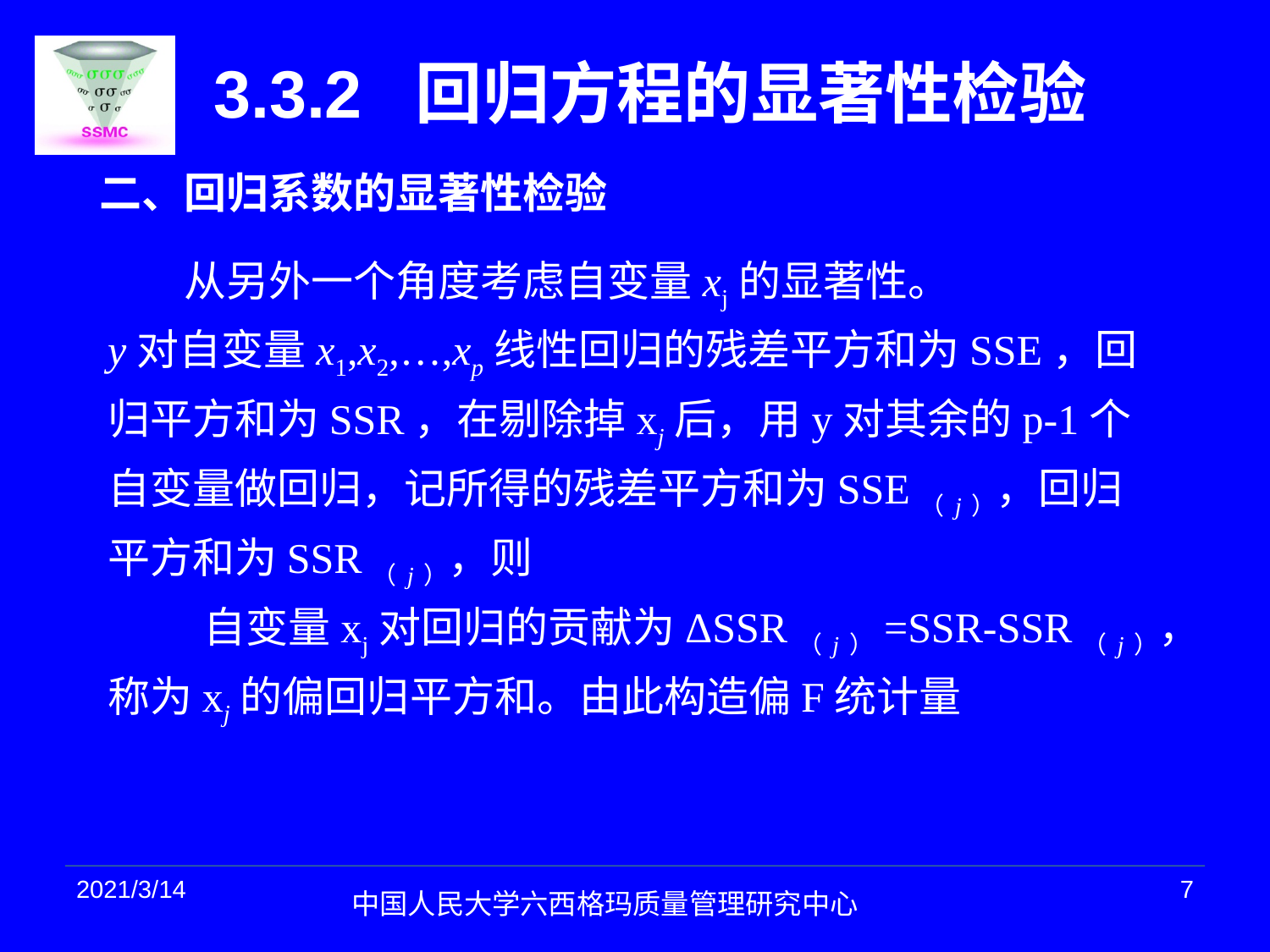

# 3.3.2  回归方程的显著性检验
二、回归系数的显著性检验
       从另外一个角度考虑自变量xj的显著性。
y对自变量x1,x2,…,xp线性回归的残差平方和为SSE，回归平方和为SSR，在剔除掉xj后，用y对其余的p-1个自变量做回归，记所得的残差平方和为SSE（j），回归平方和为SSR（j），则
         自变量xj对回归的贡献为ΔSSR（j）=SSR-SSR（j），
称为xj的偏回归平方和。由此构造偏F统计量

2021/3/14
7
中国人民大学六西格玛质量管理研究中心